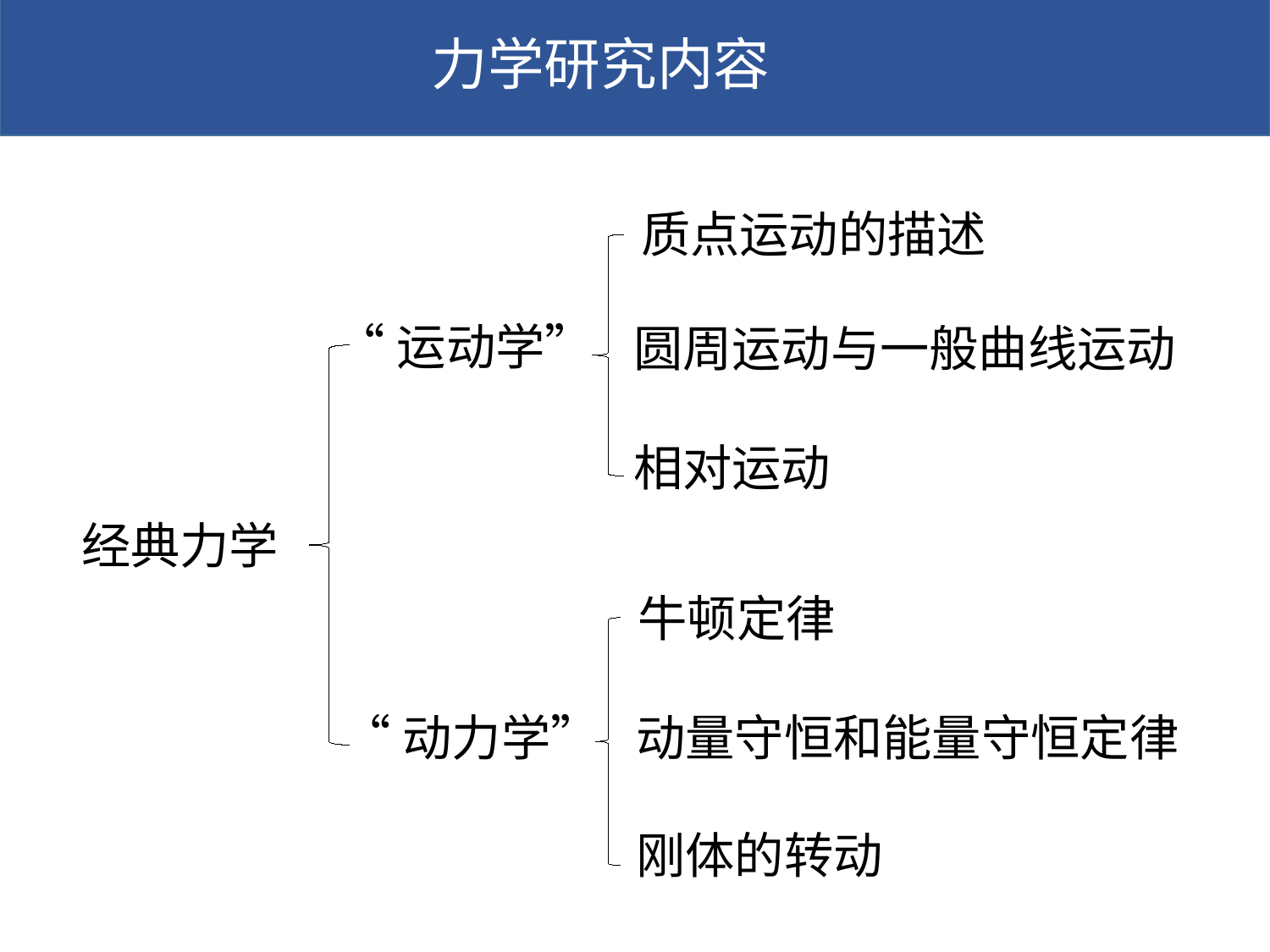

力学研究内容
质点运动的描述

“运动学”
圆周运动与一般曲线运动

相对运动
经典力学
牛顿定律

动量守恒和能量守恒定律
“动力学”
刚体的转动